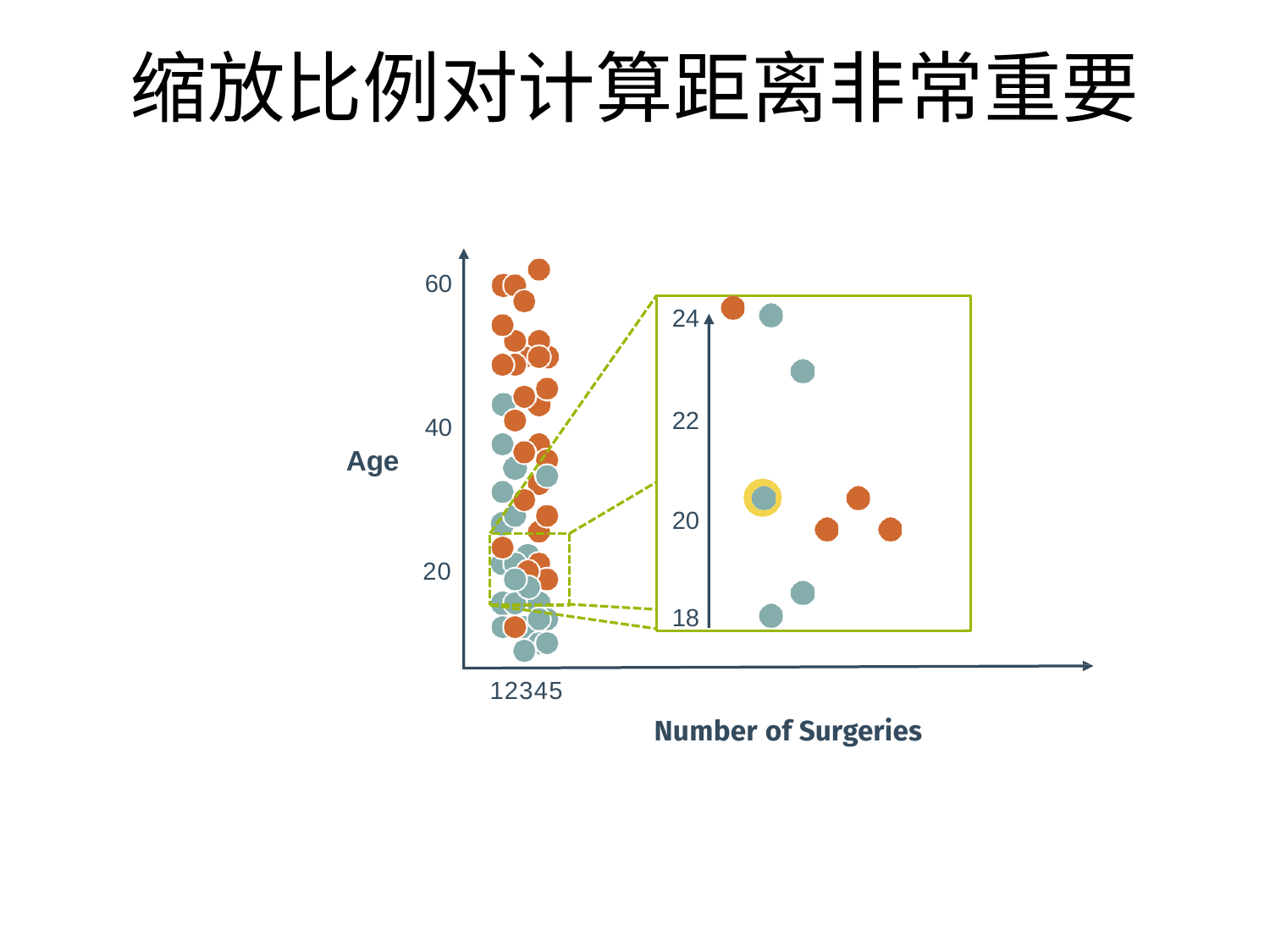

# 缩放比例对计算距离非常重要

60

24

22

20

18

40
Age

20

12345
Number of Surgeries